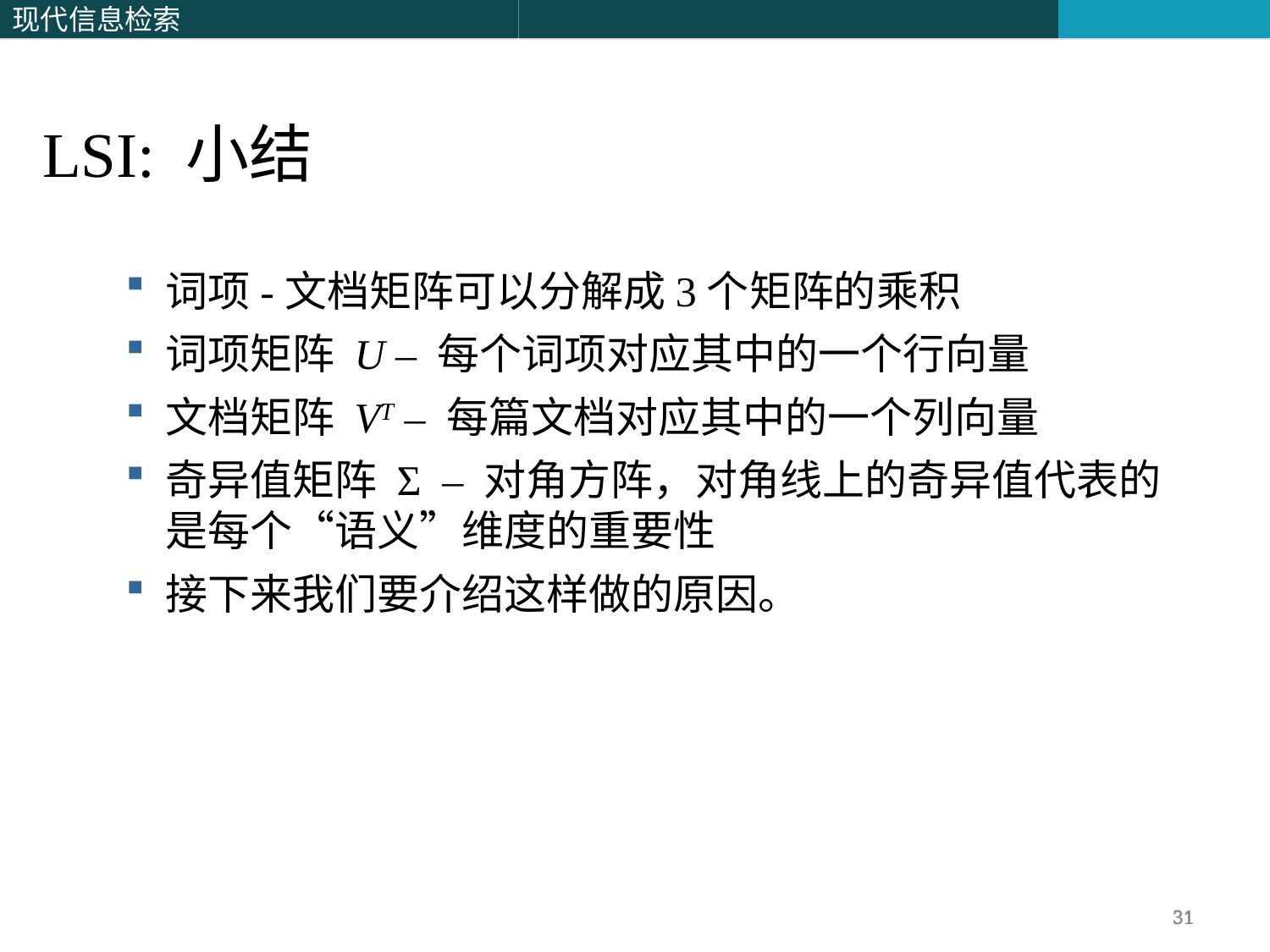

LSI: 小结
词项-文档矩阵可以分解成3个矩阵的乘积
词项矩阵 U – 每个词项对应其中的一个行向量
文档矩阵 VT – 每篇文档对应其中的一个列向量
奇异值矩阵 Σ  – 对角方阵，对角线上的奇异值代表的是每个“语义”维度的重要性
接下来我们要介绍这样做的原因。

31
31